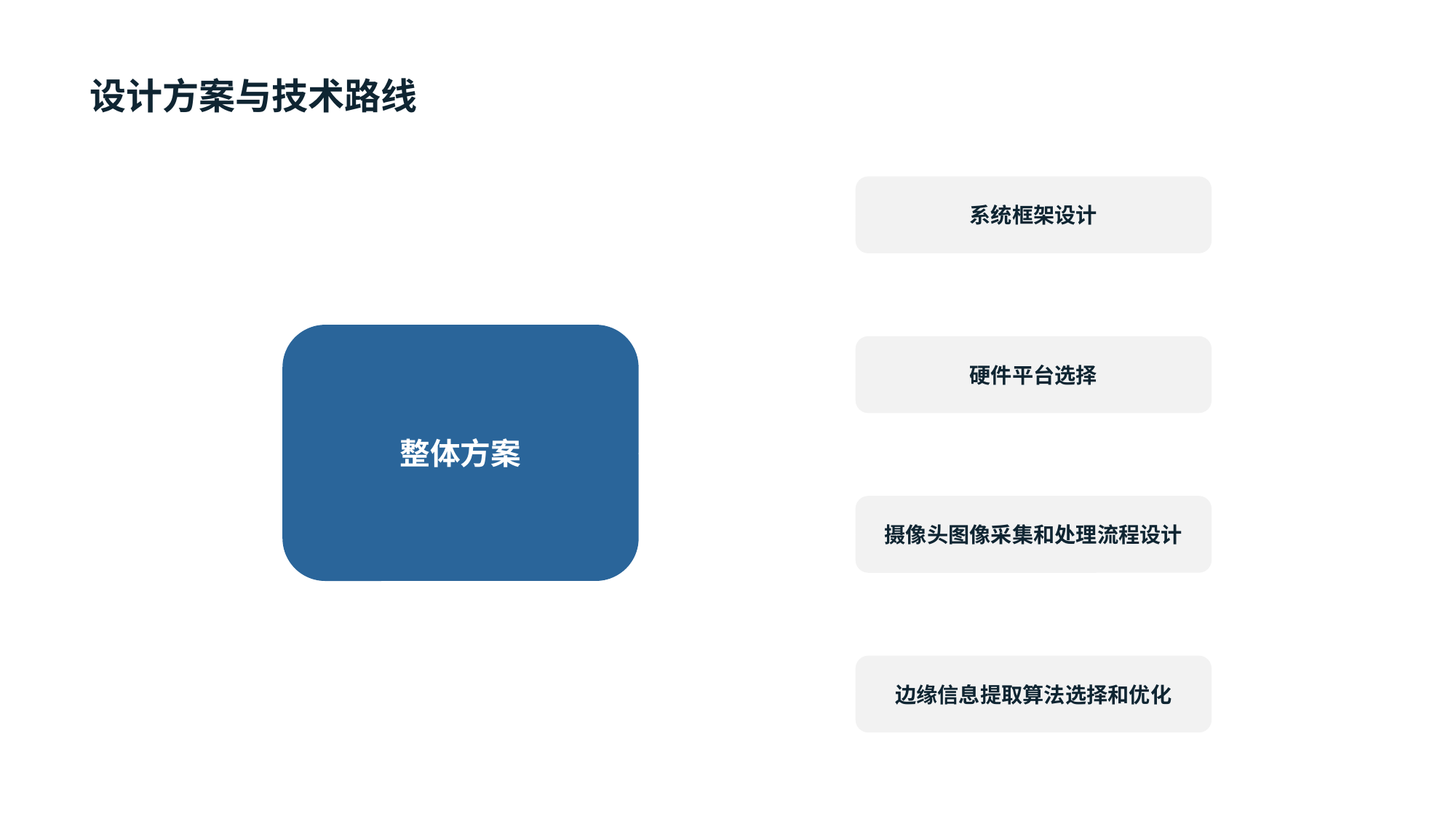

# 设计方案与技术路线
系统框架设计
整体方案
硬件平台选择
摄像头图像采集和处理流程设计
边缘信息提取算法选择和优化